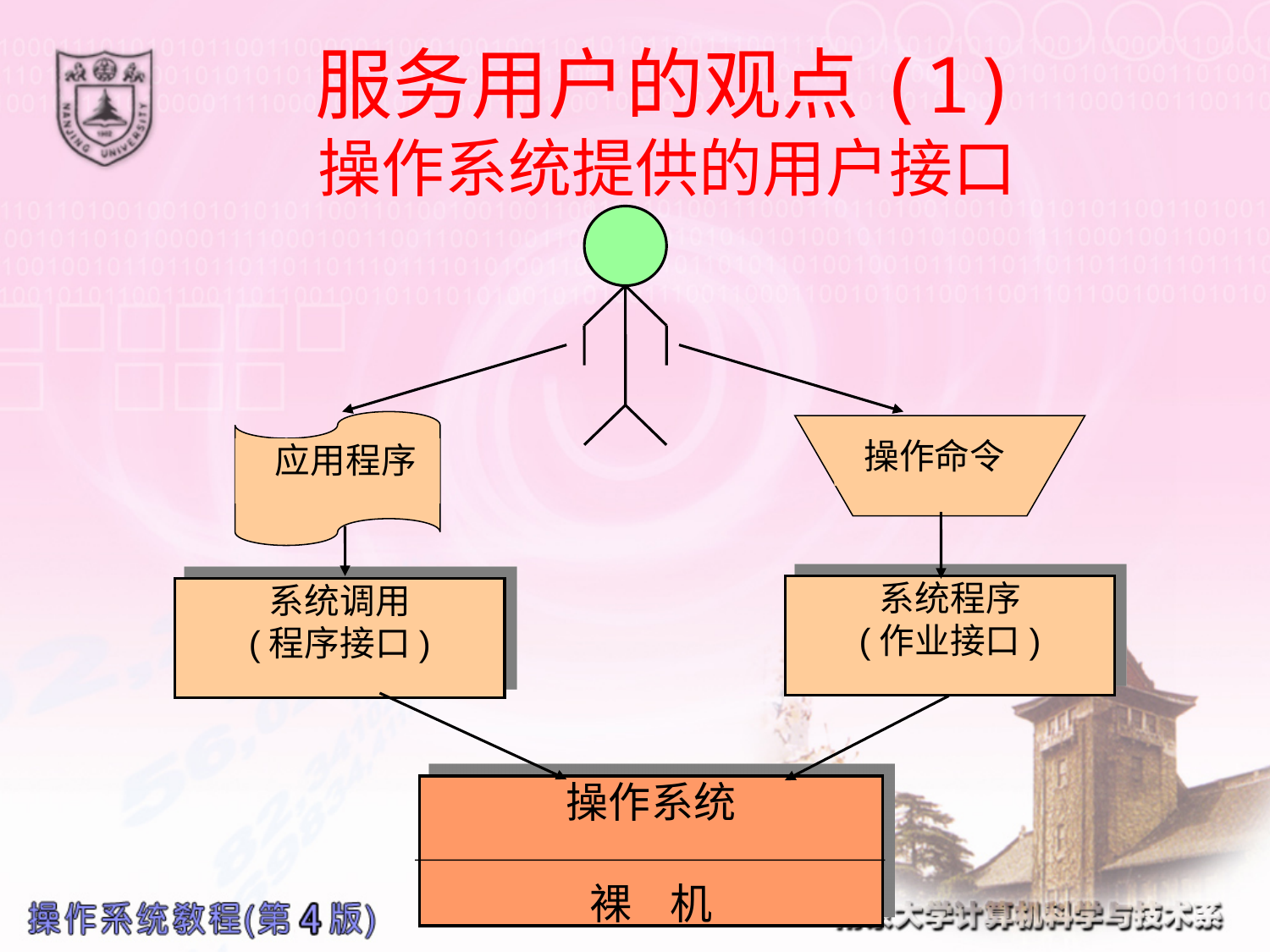

# 服务用户的观点(1) 操作系统提供的用户接口

 应用程序

操作命令

系统程序
(作业接口)
系统调用
(程序接口)

操作系统

裸    机